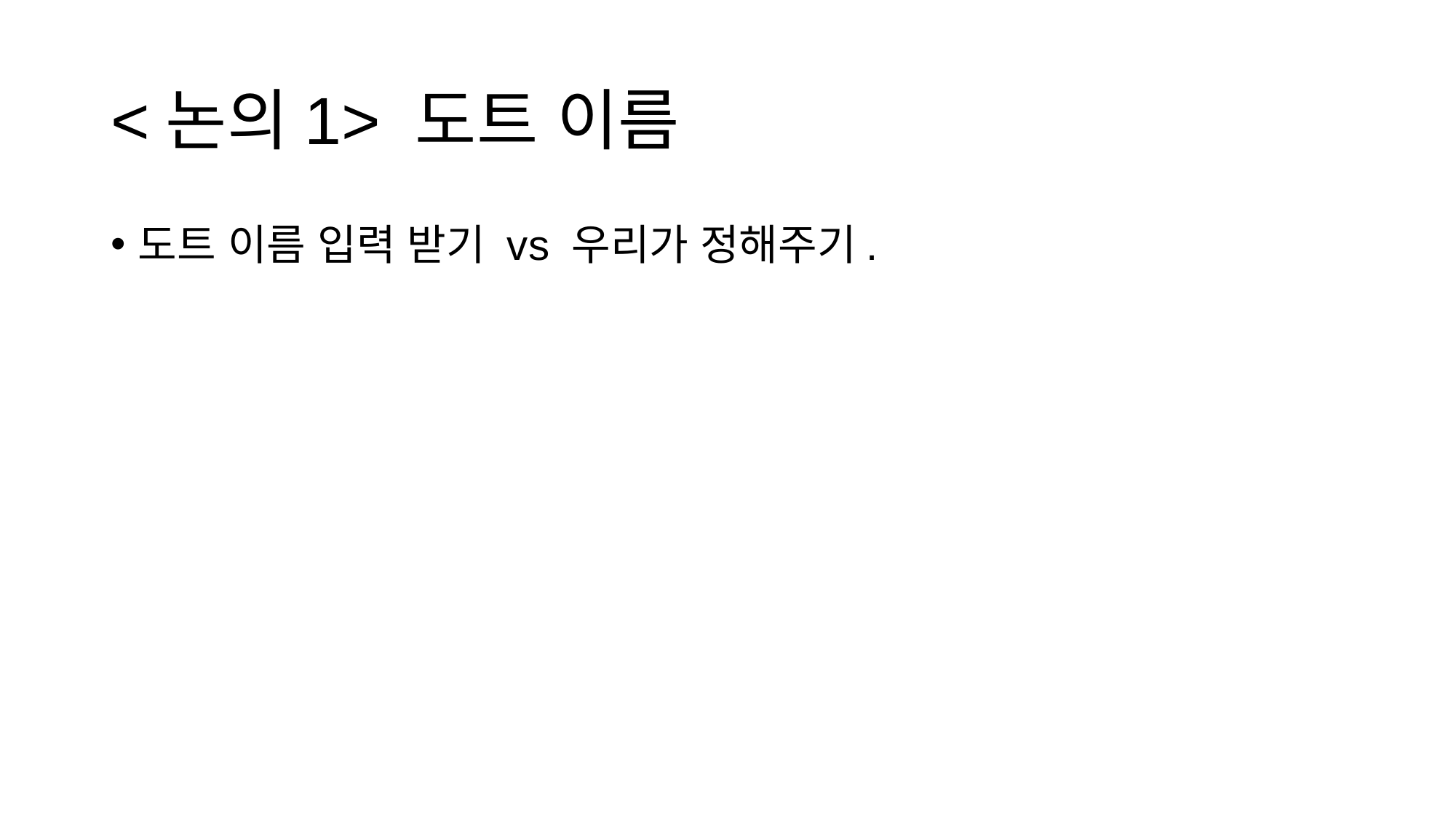

# <논의1> 도트 이름
도트 이름 입력 받기 vs 우리가 정해주기.